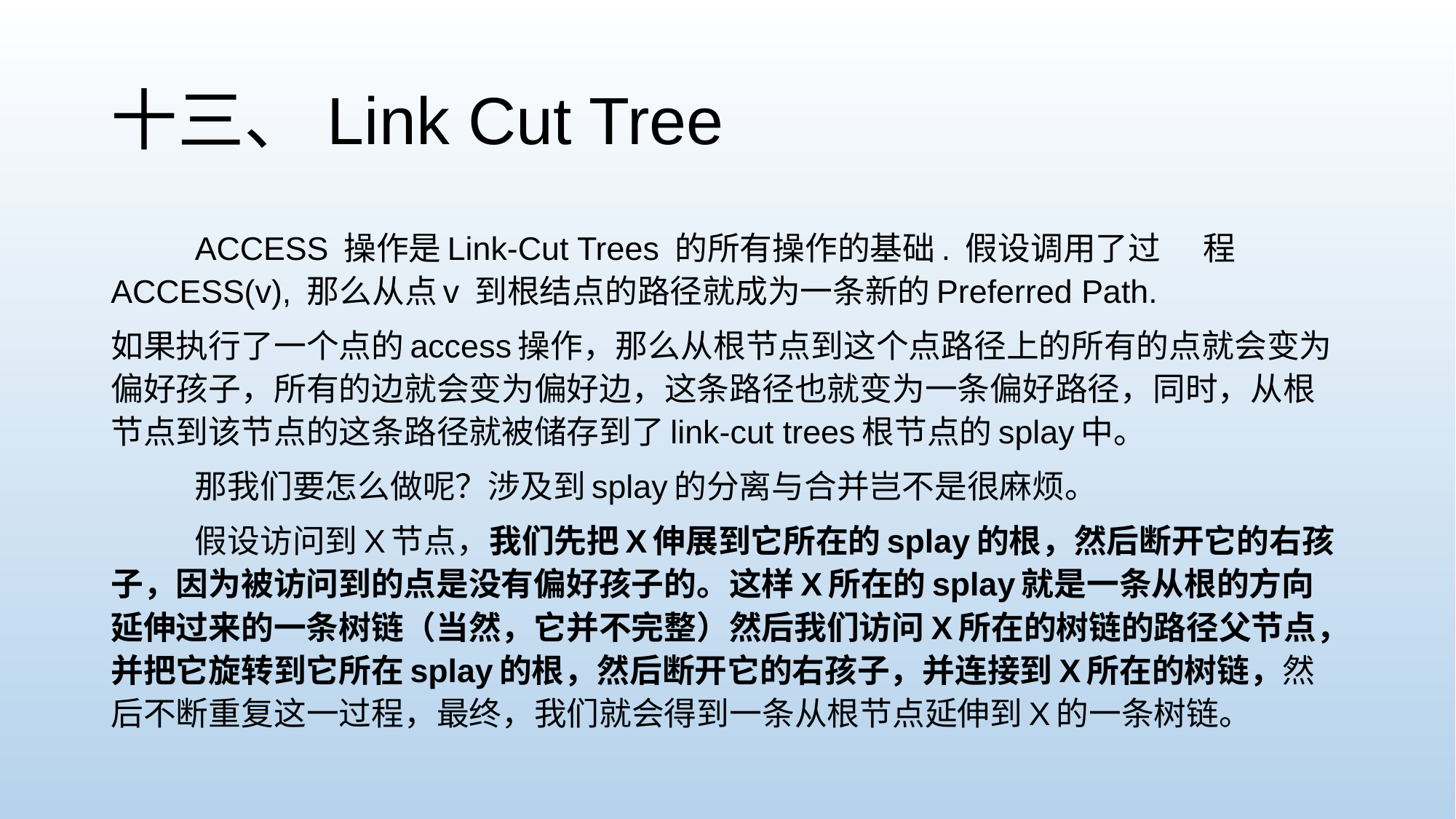

# 十三、Link Cut Tree
	ACCESS 操作是Link-Cut Trees 的所有操作的基础. 假设调用了过	程ACCESS(v), 那么从点v 到根结点的路径就成为一条新的Preferred Path.
如果执行了一个点的access操作，那么从根节点到这个点路径上的所有的点就会变为偏好孩子，所有的边就会变为偏好边，这条路径也就变为一条偏好路径，同时，从根节点到该节点的这条路径就被储存到了link-cut trees根节点的splay中。
	那我们要怎么做呢？涉及到splay的分离与合并岂不是很麻烦。
	假设访问到X节点，我们先把X伸展到它所在的splay的根，然后断开它的右孩子，因为被访问到的点是没有偏好孩子的。这样X所在的splay就是一条从根的方向延伸过来的一条树链（当然，它并不完整）然后我们访问X所在的树链的路径父节点，并把它旋转到它所在splay的根，然后断开它的右孩子，并连接到X所在的树链，然后不断重复这一过程，最终，我们就会得到一条从根节点延伸到X的一条树链。